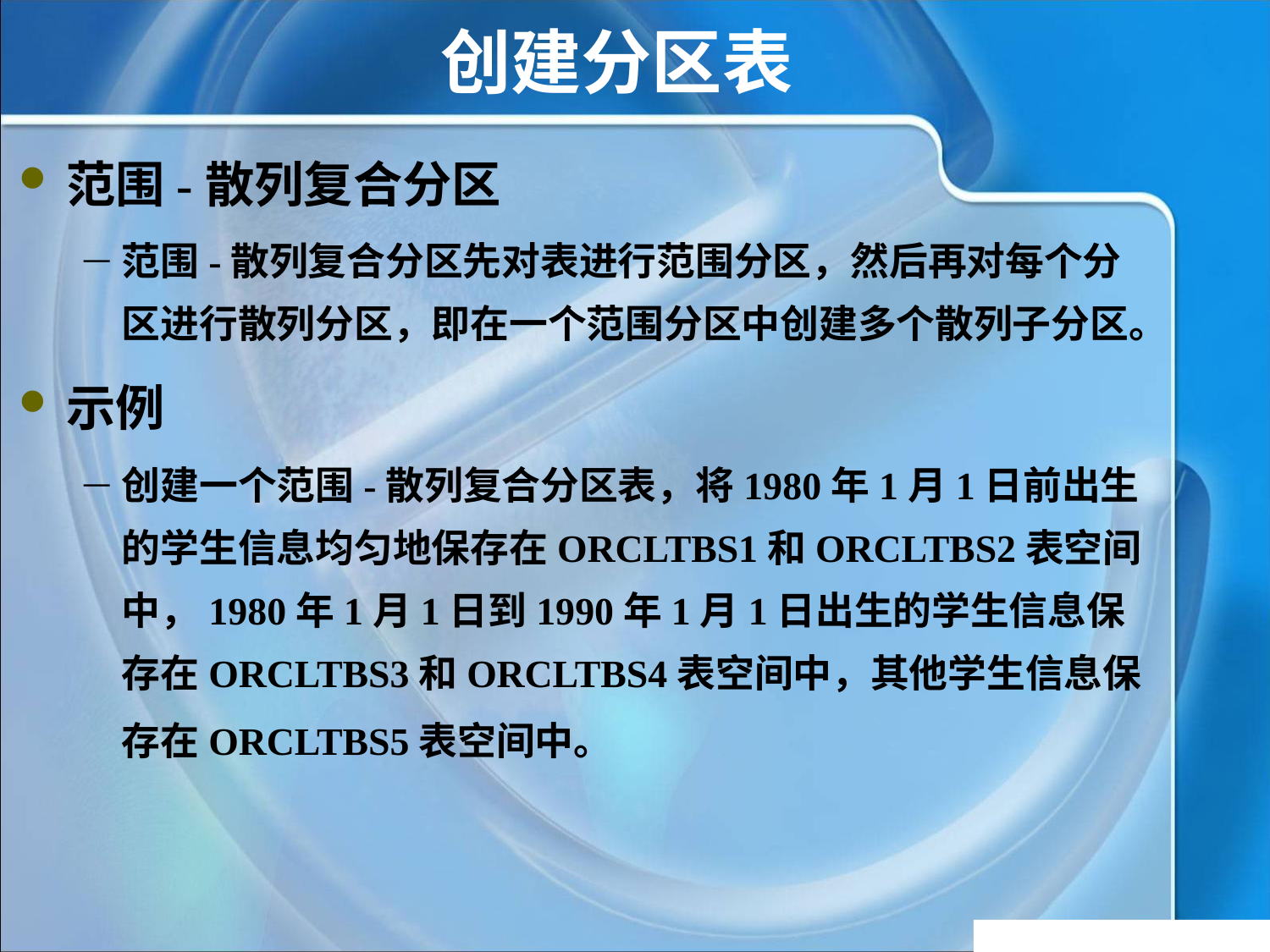

# 创建分区表
范围-散列复合分区
范围-散列复合分区先对表进行范围分区，然后再对每个分区进行散列分区，即在一个范围分区中创建多个散列子分区。
示例
创建一个范围-散列复合分区表，将1980年1月1日前出生的学生信息均匀地保存在ORCLTBS1和ORCLTBS2表空间中，1980年1月1日到1990年1月1日出生的学生信息保存在ORCLTBS3和ORCLTBS4表空间中，其他学生信息保存在ORCLTBS5表空间中。
151